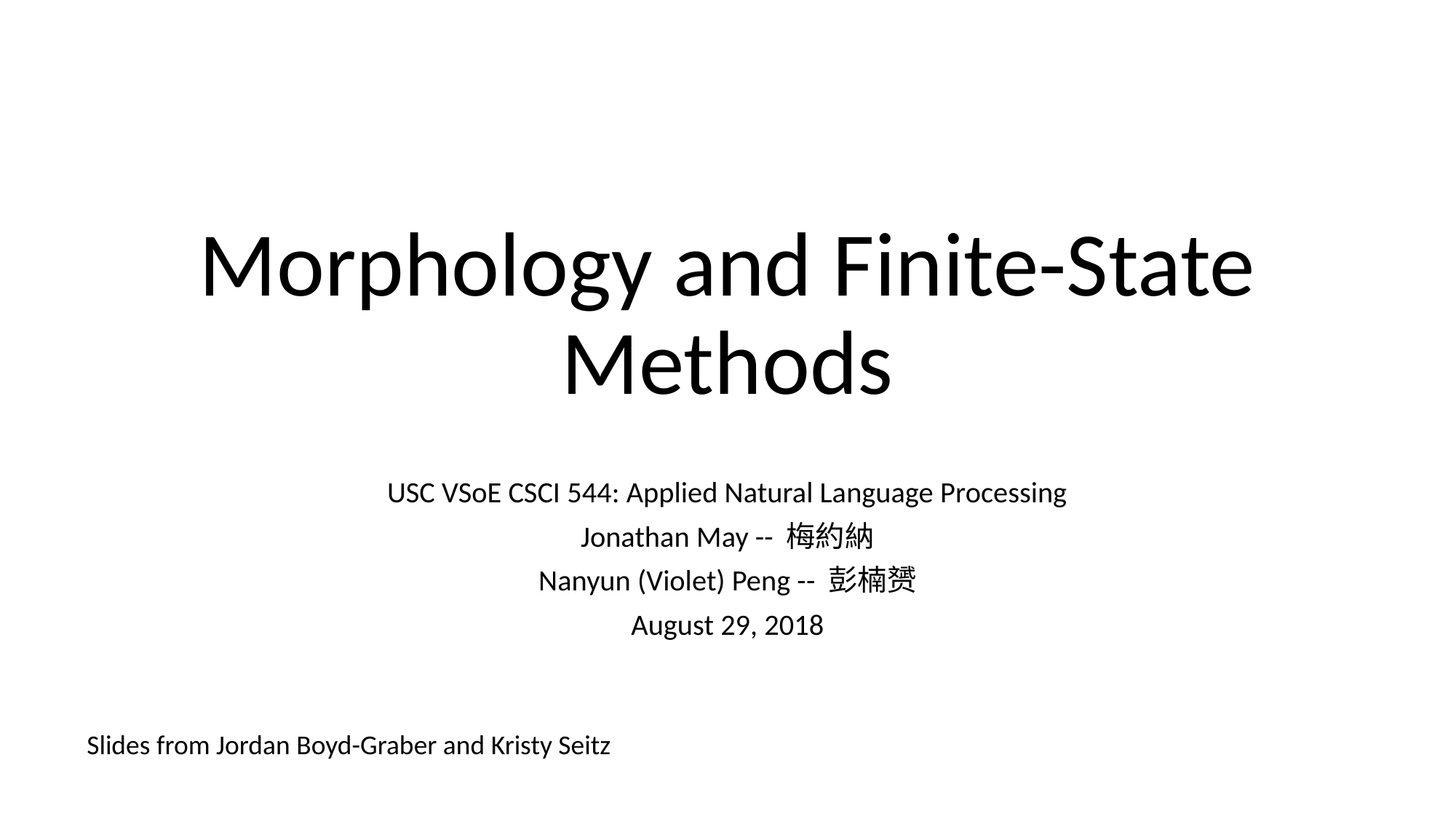

# Morphology and Finite-State Methods
USC VSoE CSCI 544: Applied Natural Language Processing
Jonathan May -- 梅約納
Nanyun (Violet) Peng -- 彭楠赟
August 29, 2018
Slides from Jordan Boyd-Graber and Kristy Seitz